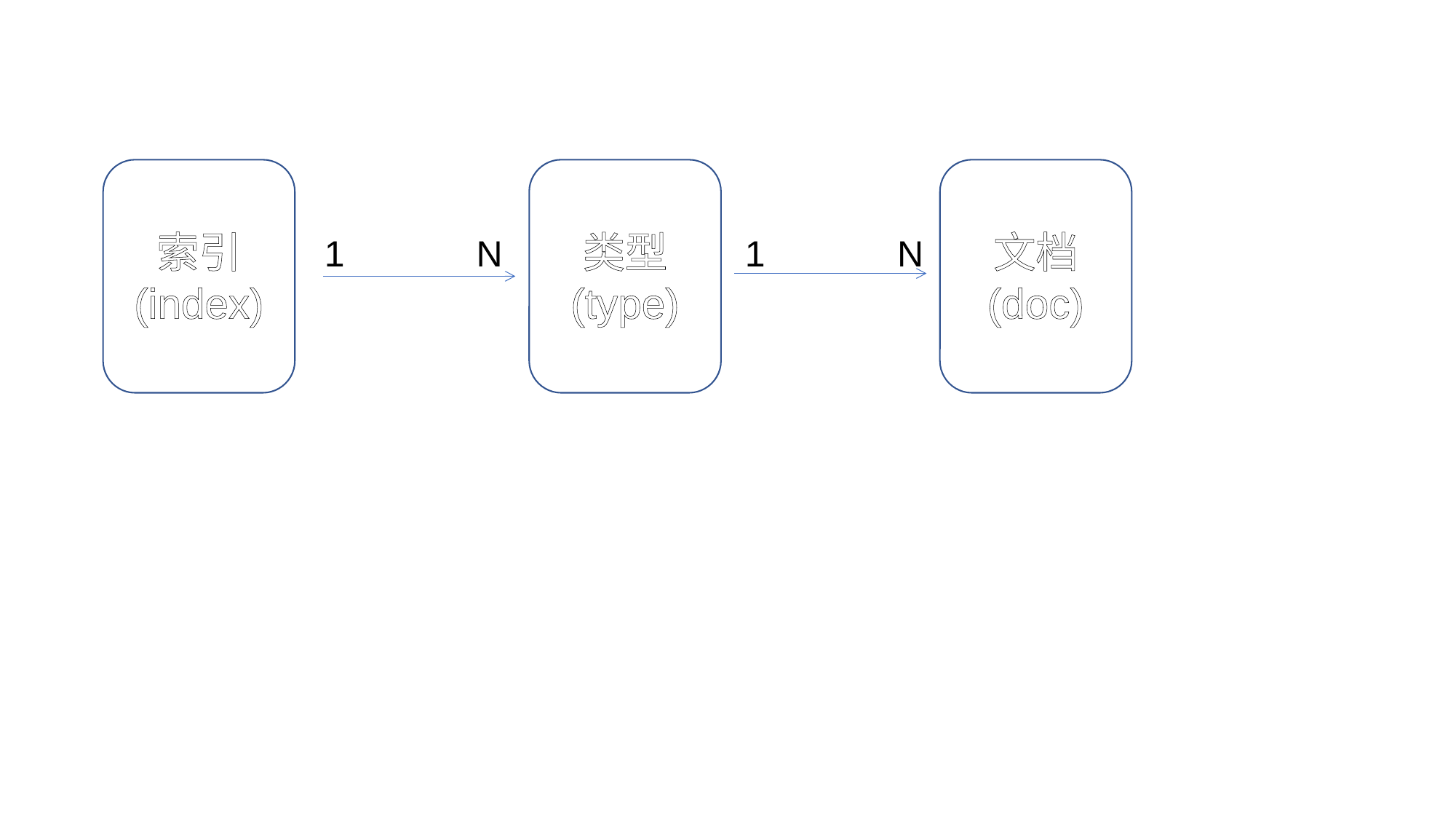

类型
(type)
文档
(doc)
索引
(index)
1             N
1             N